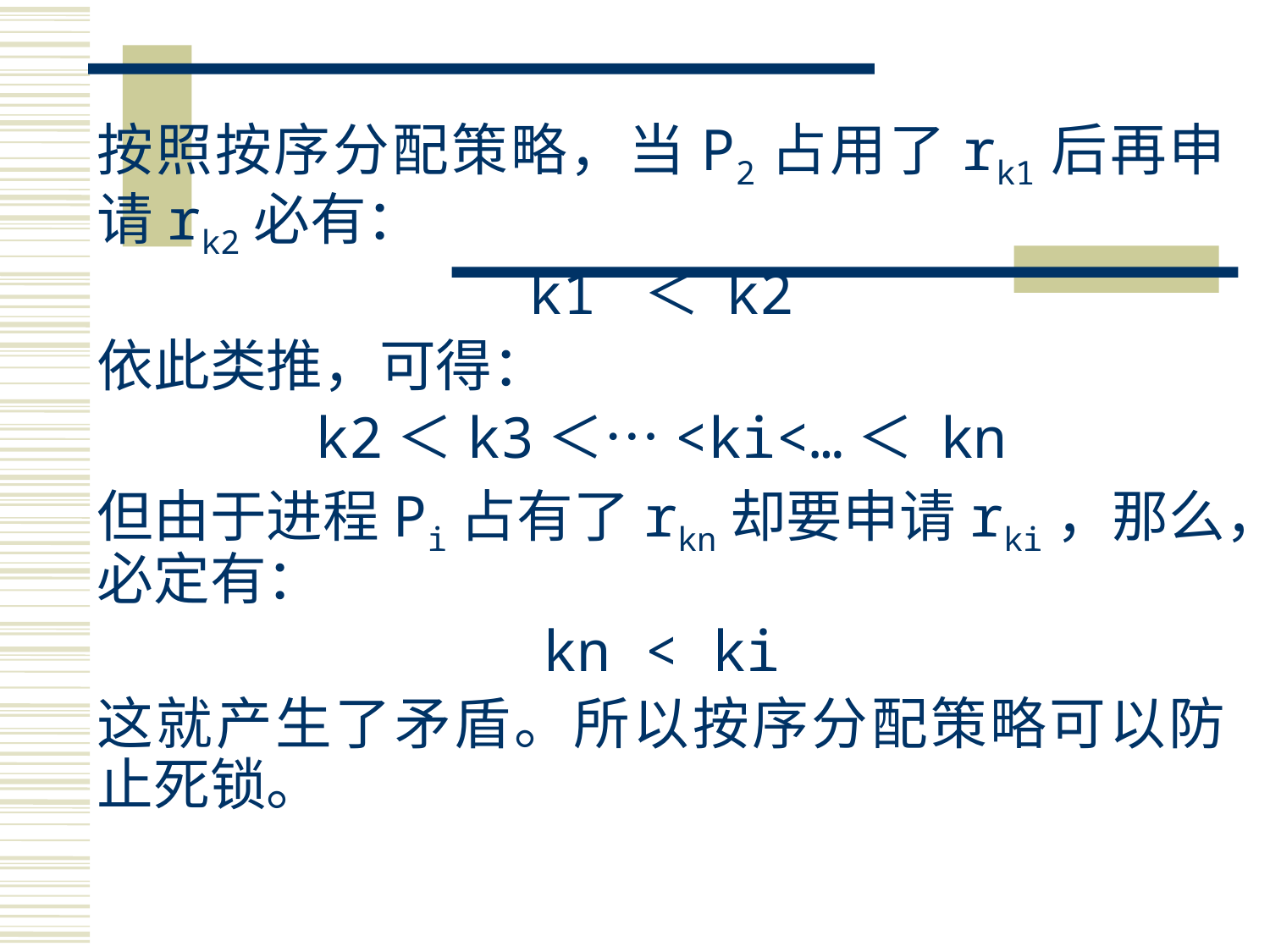

按照按序分配策略，当P2占用了rk1后再申请rk2必有：
k1 ＜ k2
依此类推，可得：
k2＜k3＜…<ki<…＜ kn
但由于进程Pi占有了rkn却要申请rki，那么，必定有：
kn < ki
这就产生了矛盾。所以按序分配策略可以防止死锁。